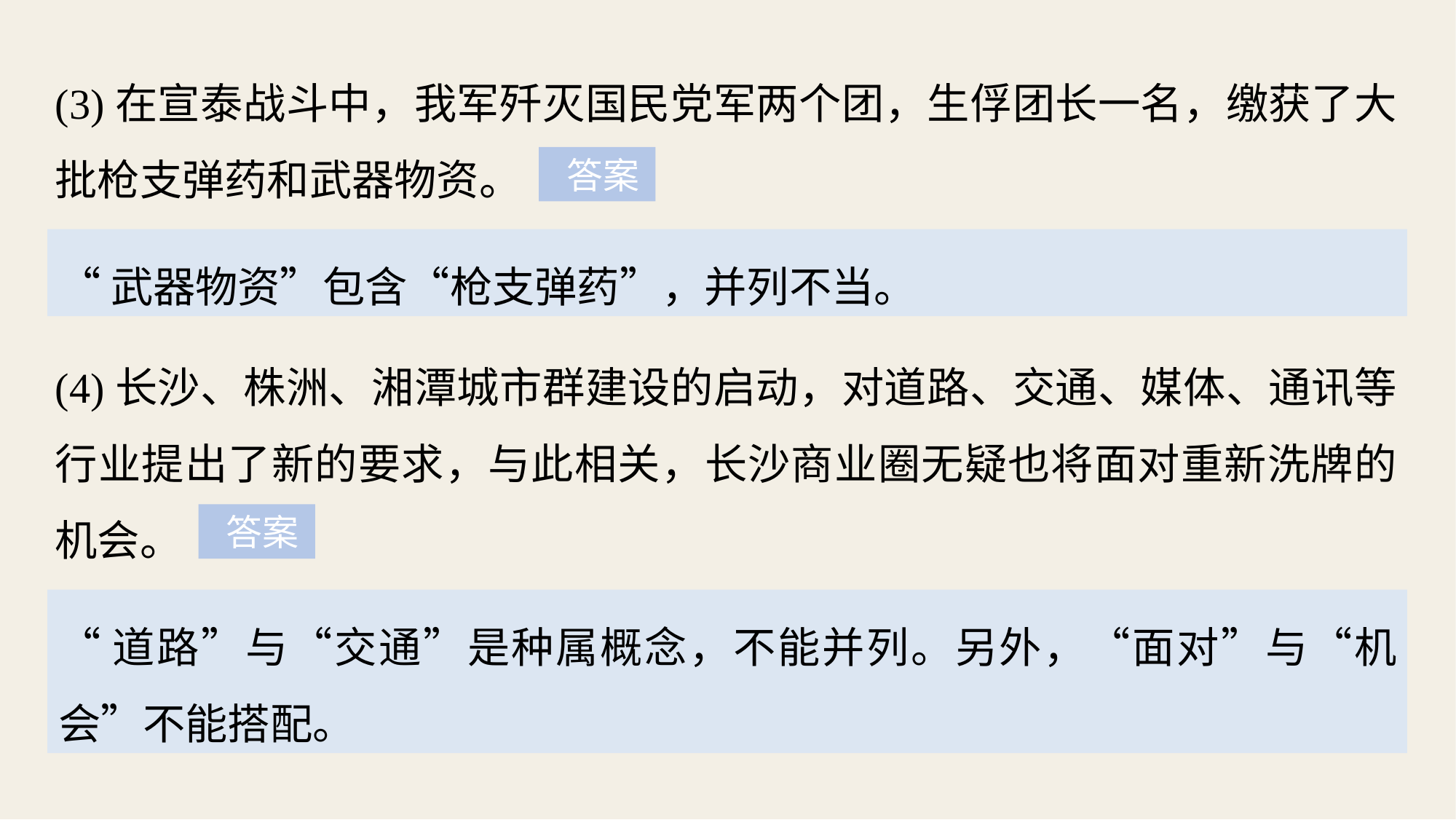

(3)在宣泰战斗中，我军歼灭国民党军两个团，生俘团长一名，缴获了大批枪支弹药和武器物资。
 答案
“武器物资”包含“枪支弹药”，并列不当。
(4)长沙、株洲、湘潭城市群建设的启动，对道路、交通、媒体、通讯等行业提出了新的要求，与此相关，长沙商业圈无疑也将面对重新洗牌的机会。
 答案
“道路”与“交通”是种属概念，不能并列。另外，“面对”与“机会”不能搭配。